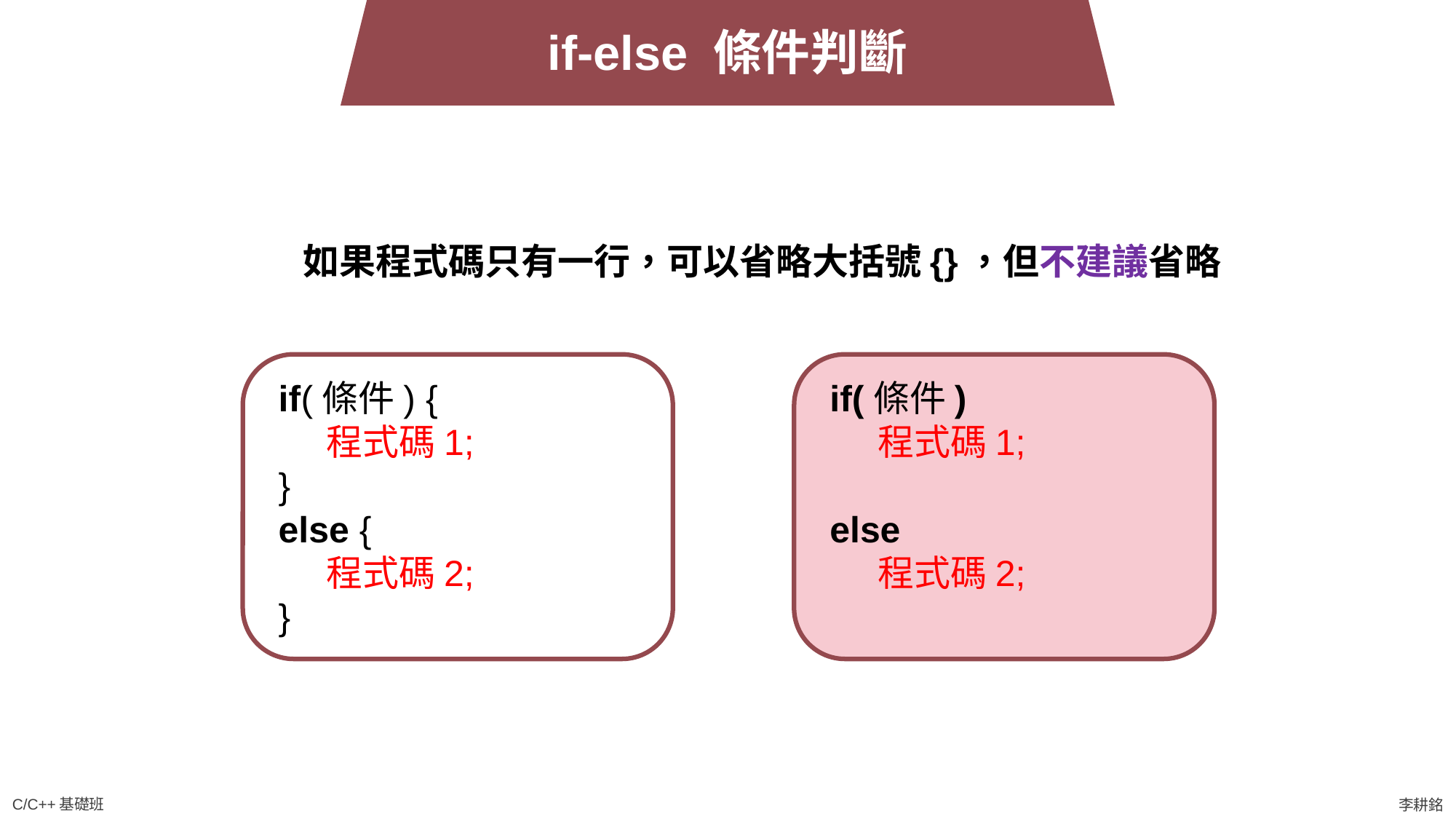

if-else 條件判斷
如果程式碼只有一行，可以省略大括號{}，但不建議省略
 if(條件) {
      程式碼1;
 }
 else {
      程式碼2;
 }
 if(條件)
      程式碼1;

 else
      程式碼2;

C/C++基礎班
李耕銘